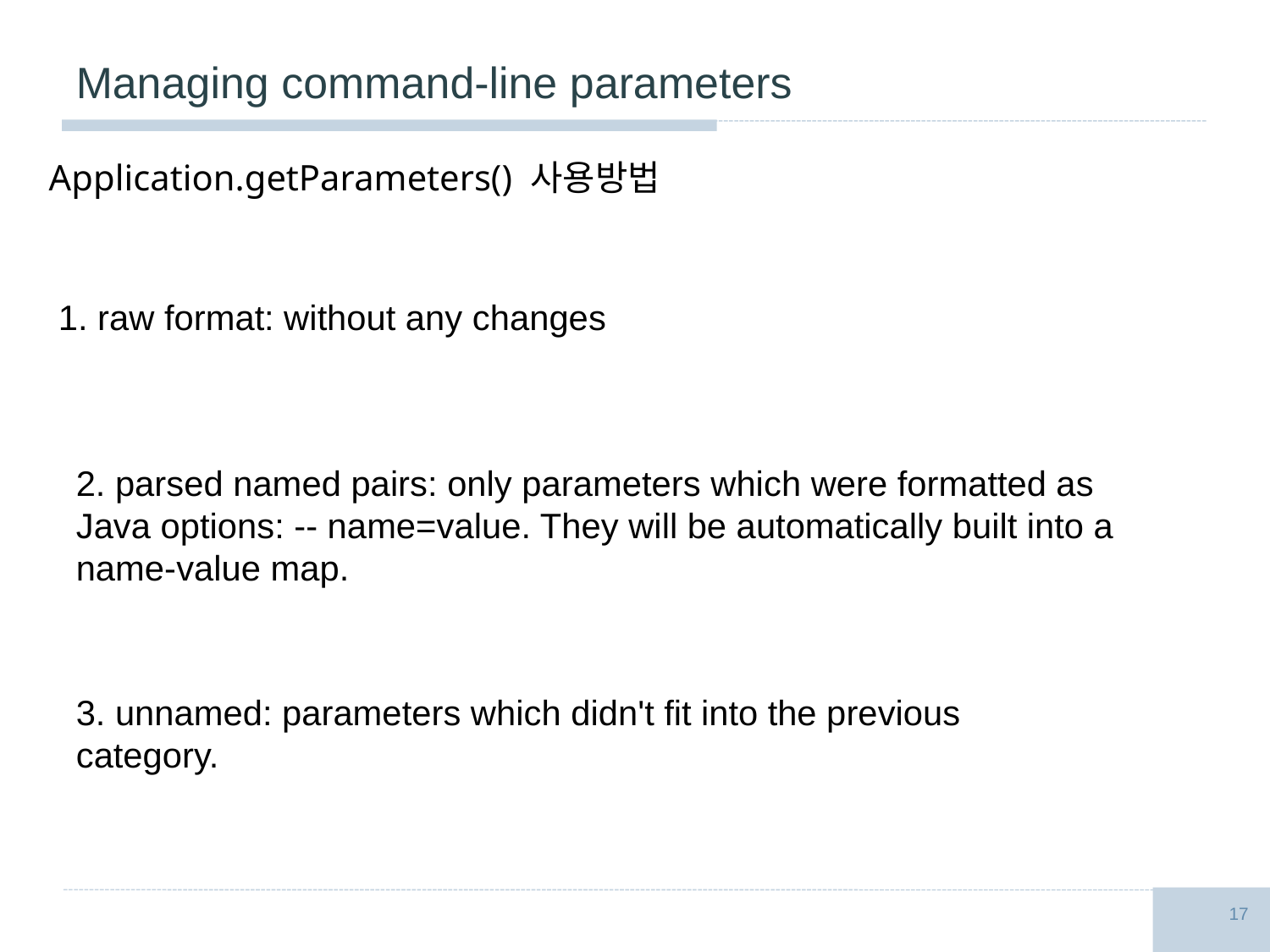

# Managing command-line parameters
Application.getParameters() 사용방법
1. raw format: without any changes
2. parsed named pairs: only parameters which were formatted as Java options: -- name=value. They will be automatically built into a name-value map.
3. unnamed: parameters which didn't fit into the previous category.